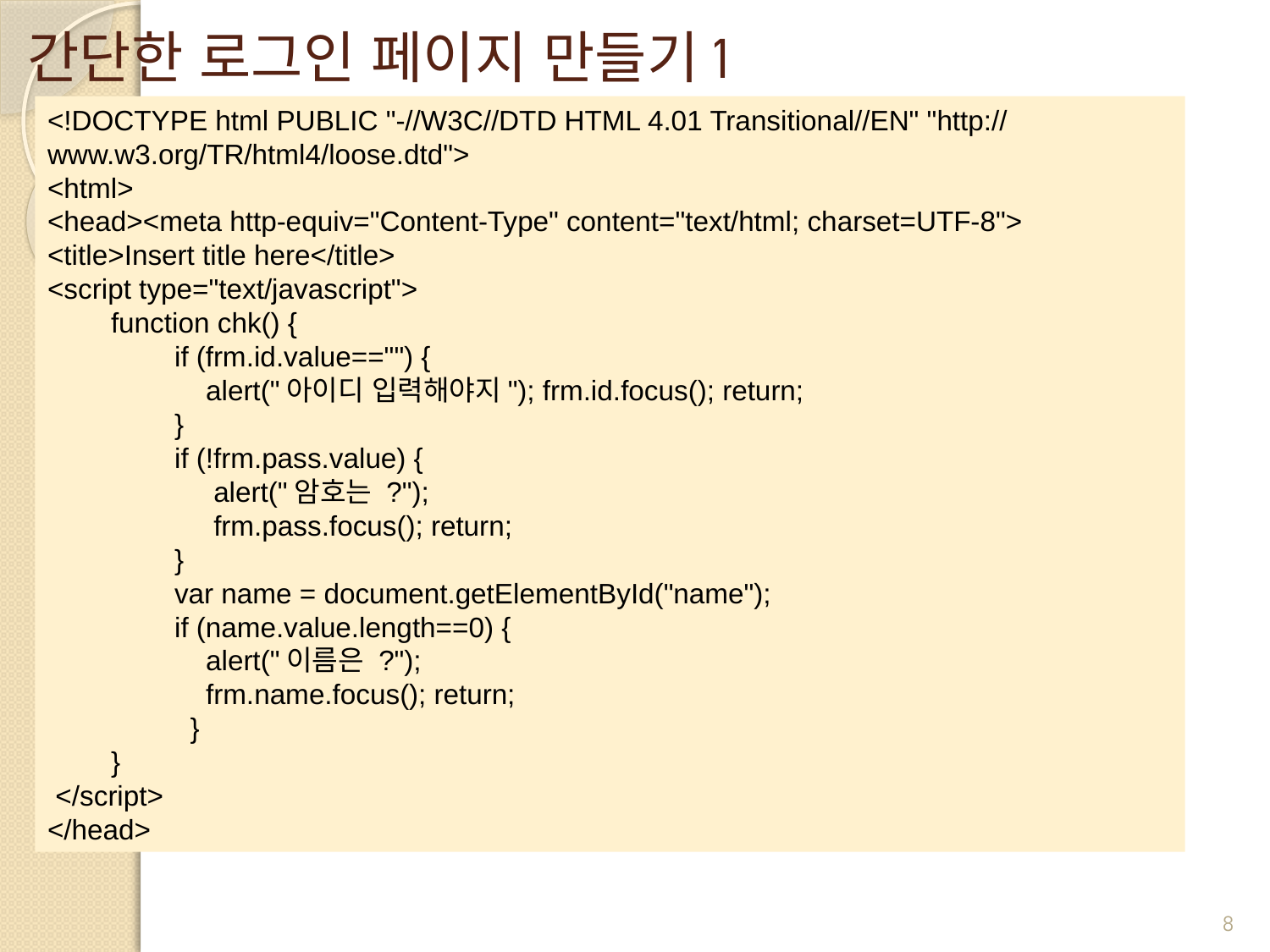

# 간단한 로그인 페이지 만들기1
<!DOCTYPE html PUBLIC "-//W3C//DTD HTML 4.01 Transitional//EN" "http://www.w3.org/TR/html4/loose.dtd">
<html>
<head><meta http-equiv="Content-Type" content="text/html; charset=UTF-8"> <title>Insert title here</title>
<script type="text/javascript">
function chk() {
if (frm.id.value=="") {
    alert("아이디 입력해야지"); frm.id.focus(); return;
}
if (!frm.pass.value) {
     alert("암호는 ?");
     frm.pass.focus(); return;
}
var name = document.getElementById("name");
if (name.value.length==0) {
    alert("이름은 ?");
    frm.name.focus(); return;
  }
}
 </script>
</head>
8